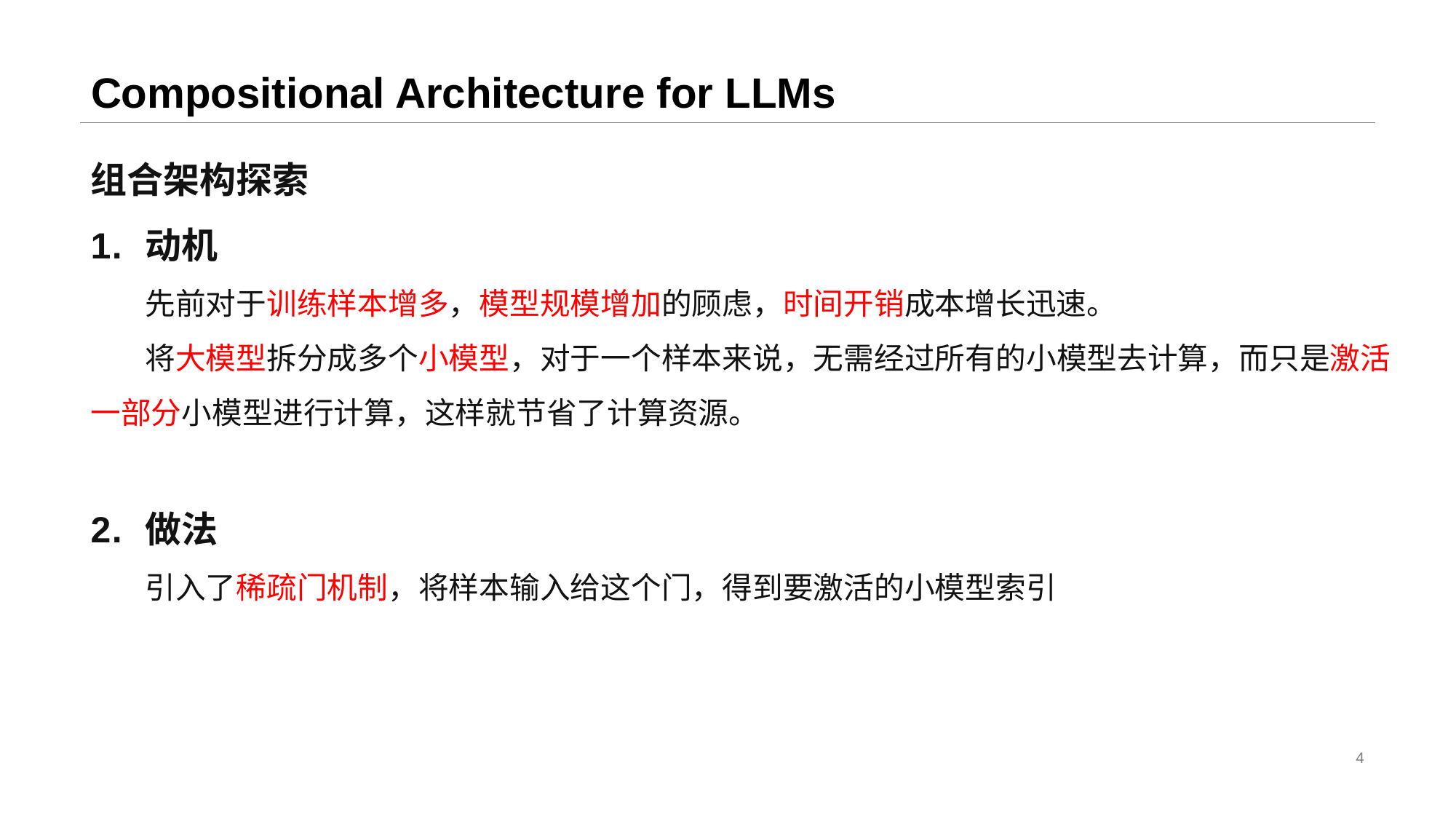

# Compositional Architecture for LLMs
组合架构探索
动机
       先前对于训练样本增多，模型规模增加的顾虑，时间开销成本增长迅速。
       将大模型拆分成多个小模型，对于一个样本来说，无需经过所有的小模型去计算，而只是激活一部分小模型进行计算，这样就节省了计算资源。

做法
       引入了稀疏门机制，将样本输入给这个门，得到要激活的小模型索引

4